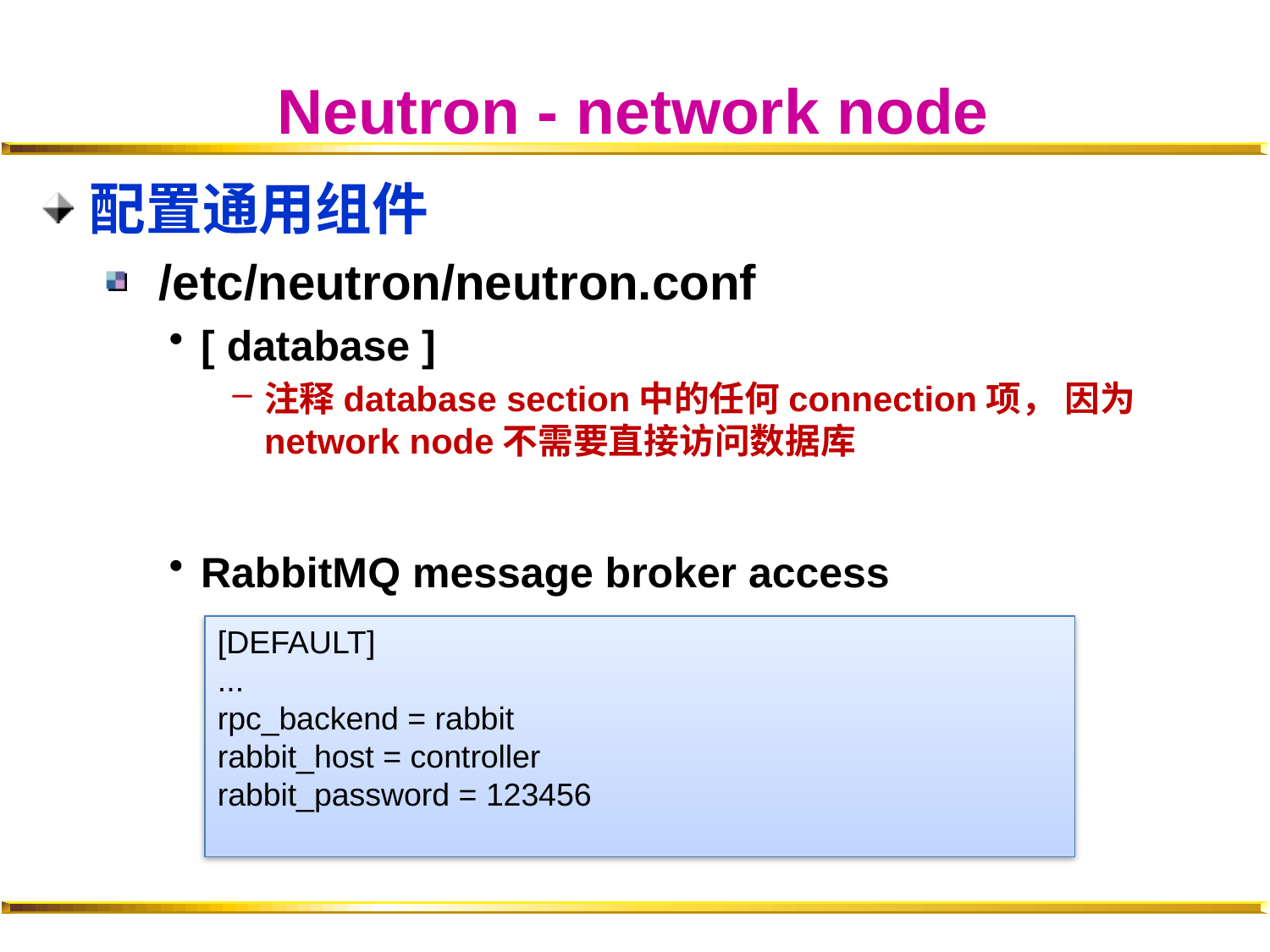

# Neutron - network node
配置通用组件
 /etc/neutron/neutron.conf
[ database ]
注释database section中的任何connection项， 因为network node不需要直接访问数据库

RabbitMQ message broker access
[DEFAULT]
...
rpc_backend = rabbit
rabbit_host = controller
rabbit_password = 123456